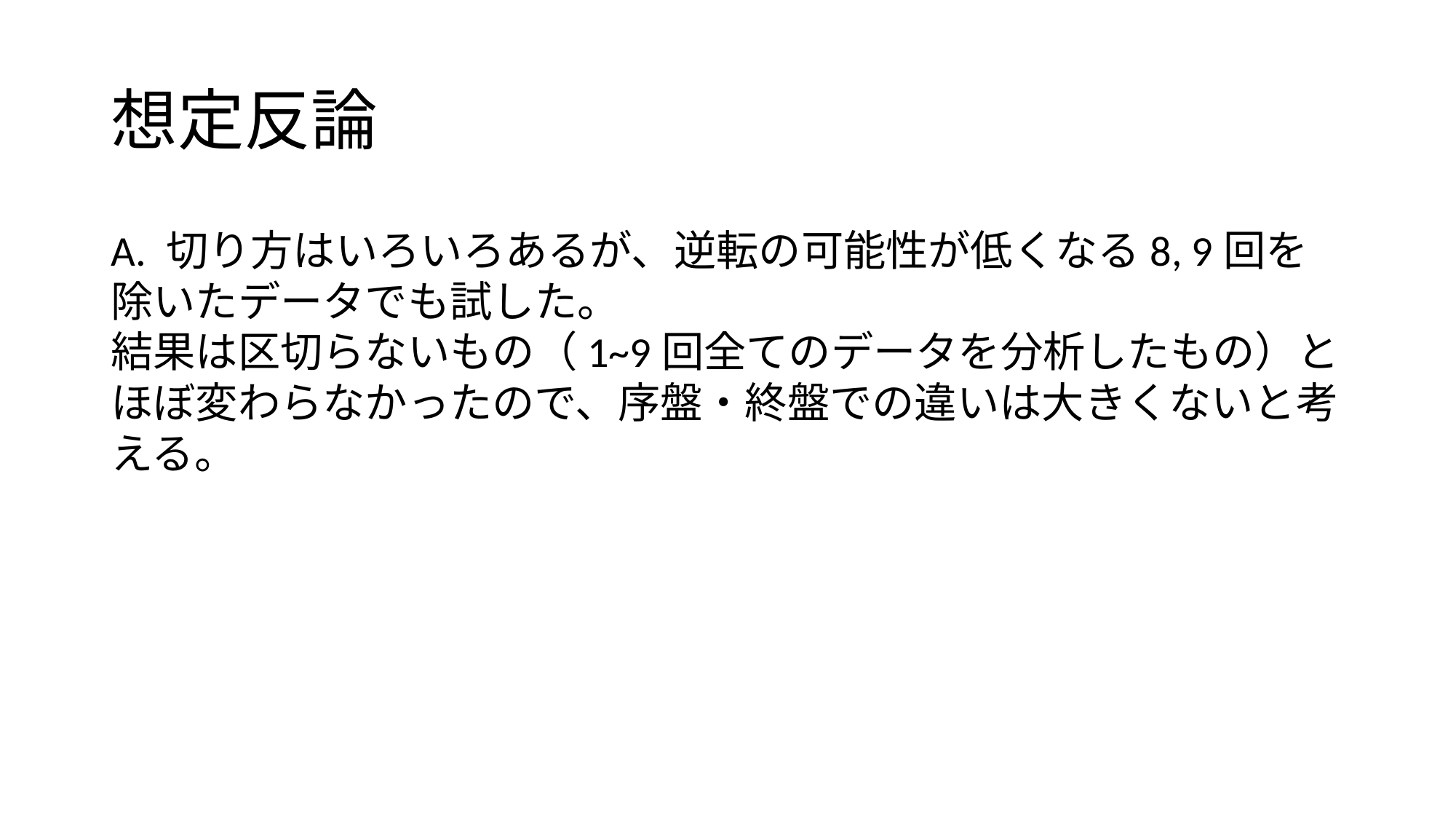

# 想定反論
A. 切り方はいろいろあるが、逆転の可能性が低くなる8, 9回を除いたデータでも試した。
結果は区切らないもの（1~9回全てのデータを分析したもの）とほぼ変わらなかったので、序盤・終盤での違いは大きくないと考える。